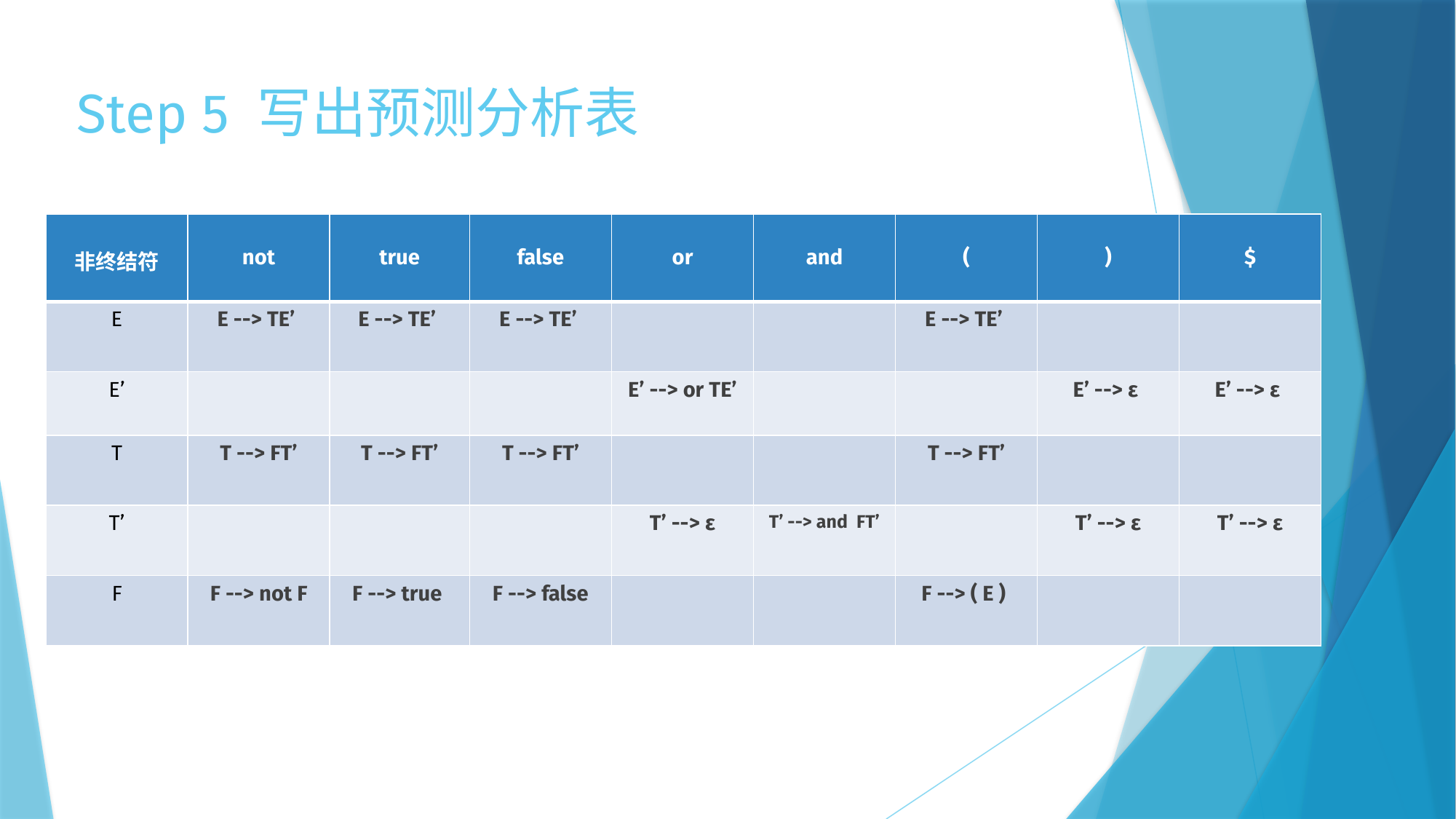

# Step 5 写出预测分析表
| 非终结符 | not | true | false | or | and | ( | ) | $ |
| --- | --- | --- | --- | --- | --- | --- | --- | --- |
| E | E --> TE’ | E --> TE’ | E --> TE’ |  |  | E --> TE’ |  |  |
| E’ |  |  |  | E’ --> or TE’ |  |  | E’ --> ε | E’ --> ε |
| T | T --> FT’ | T --> FT’ | T --> FT’ |  |  | T --> FT’ |  |  |
| T’ |  |  |  | T’ --> ε | T’ --> and FT’ |  | T’ --> ε | T’ --> ε |
| F | F --> not F | F --> true | F --> false |  |  | F --> ( E ) |  |  |